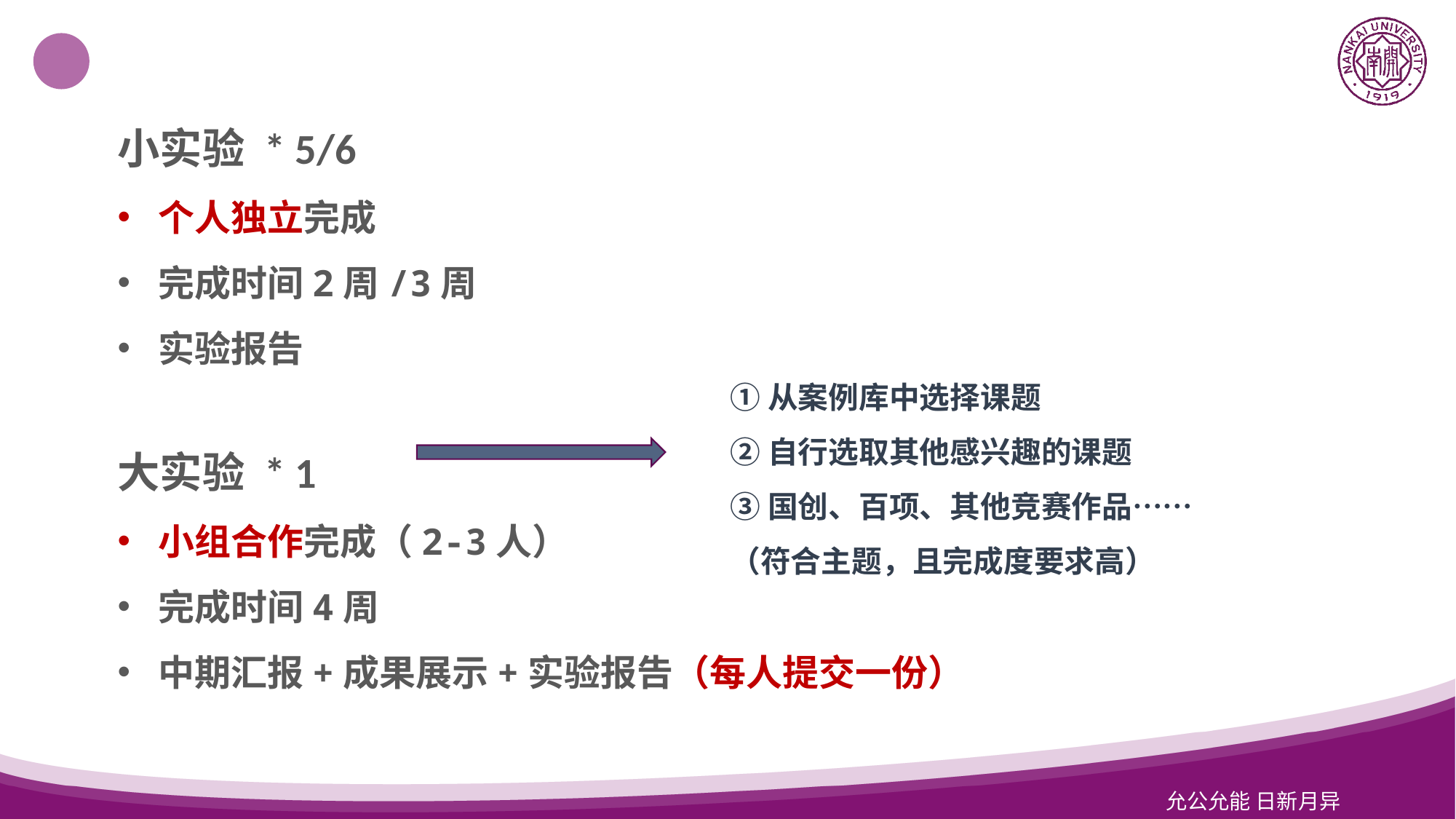

小实验 * 5/6
个人独立完成
完成时间2周/3周
实验报告
大实验 * 1
小组合作完成（2-3人）
完成时间4周
中期汇报+成果展示+实验报告（每人提交一份）
①从案例库中选择课题
②自行选取其他感兴趣的课题
③国创、百项、其他竞赛作品……
（符合主题，且完成度要求高）